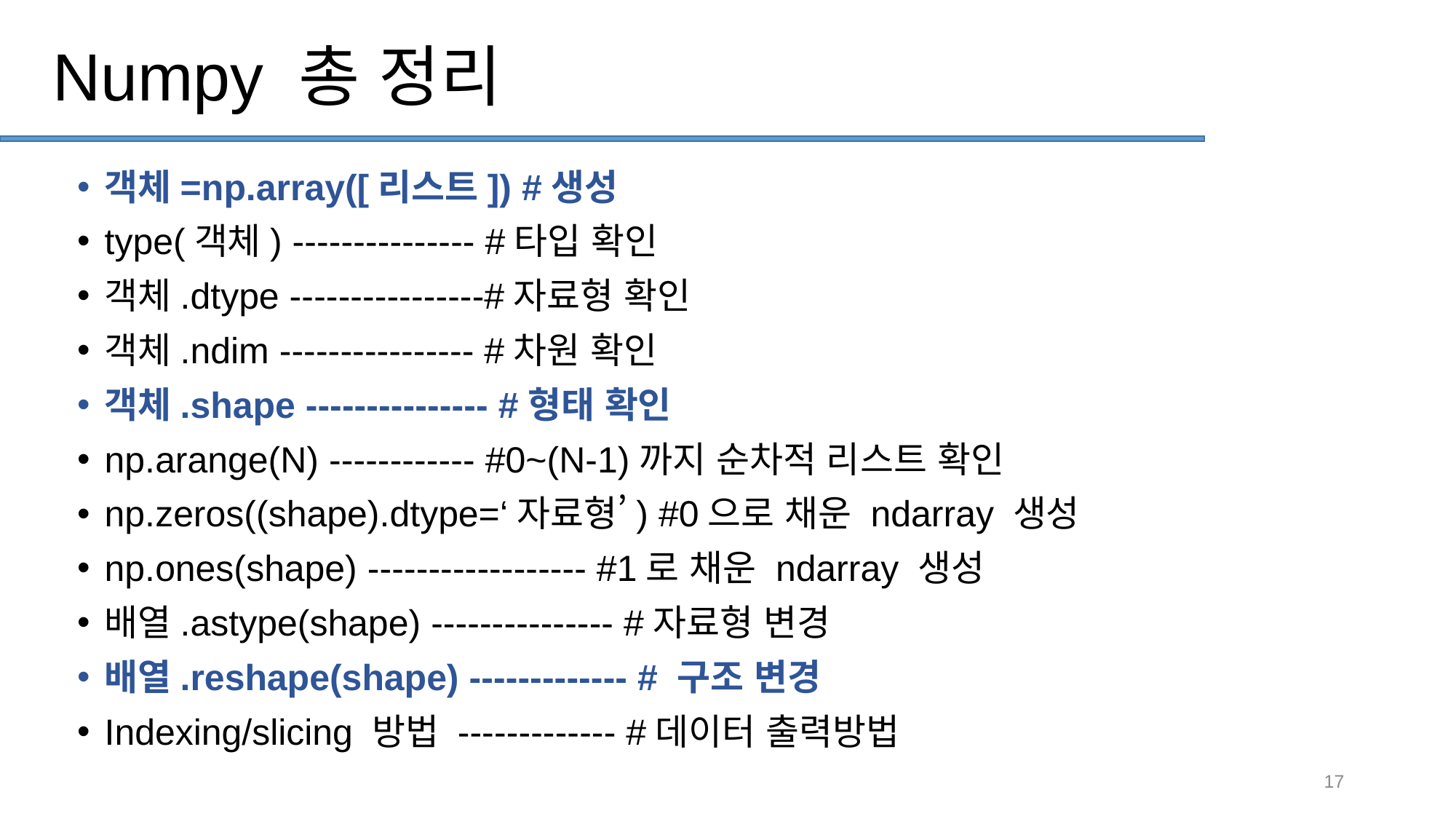

# Numpy 총 정리

객체=np.array([리스트]) #생성
type(객체) --------------- #타입 확인
객체.dtype ----------------#자료형 확인
객체.ndim ---------------- #차원 확인
객체.shape --------------- #형태 확인
np.arange(N) ------------ #0~(N-1)까지 순차적 리스트 확인
np.zeros((shape).dtype=‘자료형’) #0으로 채운 ndarray 생성
np.ones(shape) ------------------ #1로 채운 ndarray 생성
배열.astype(shape) --------------- #자료형 변경
배열.reshape(shape) ------------- # 구조 변경
Indexing/slicing 방법 ------------- #데이터 출력방법
17